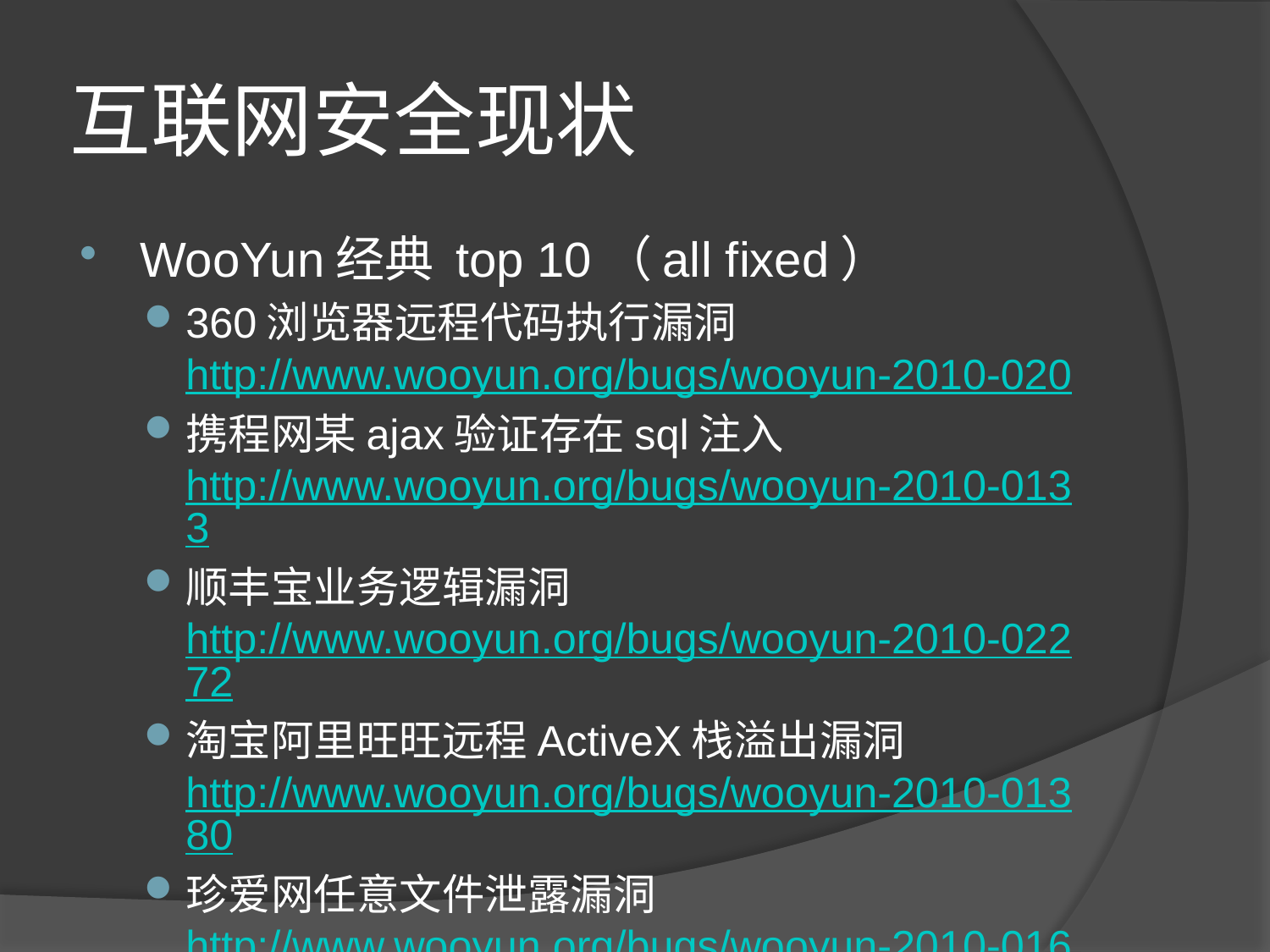

# 互联网安全现状
WooYun经典 top 10（all fixed）
360浏览器远程代码执行漏洞http://www.wooyun.org/bugs/wooyun-2010-020
携程网某ajax验证存在sql注入http://www.wooyun.org/bugs/wooyun-2010-0133
顺丰宝业务逻辑漏洞http://www.wooyun.org/bugs/wooyun-2010-02272
淘宝阿里旺旺远程ActiveX栈溢出漏洞http://www.wooyun.org/bugs/wooyun-2010-01380
珍爱网任意文件泄露漏洞http://www.wooyun.org/bugs/wooyun-2010-01607